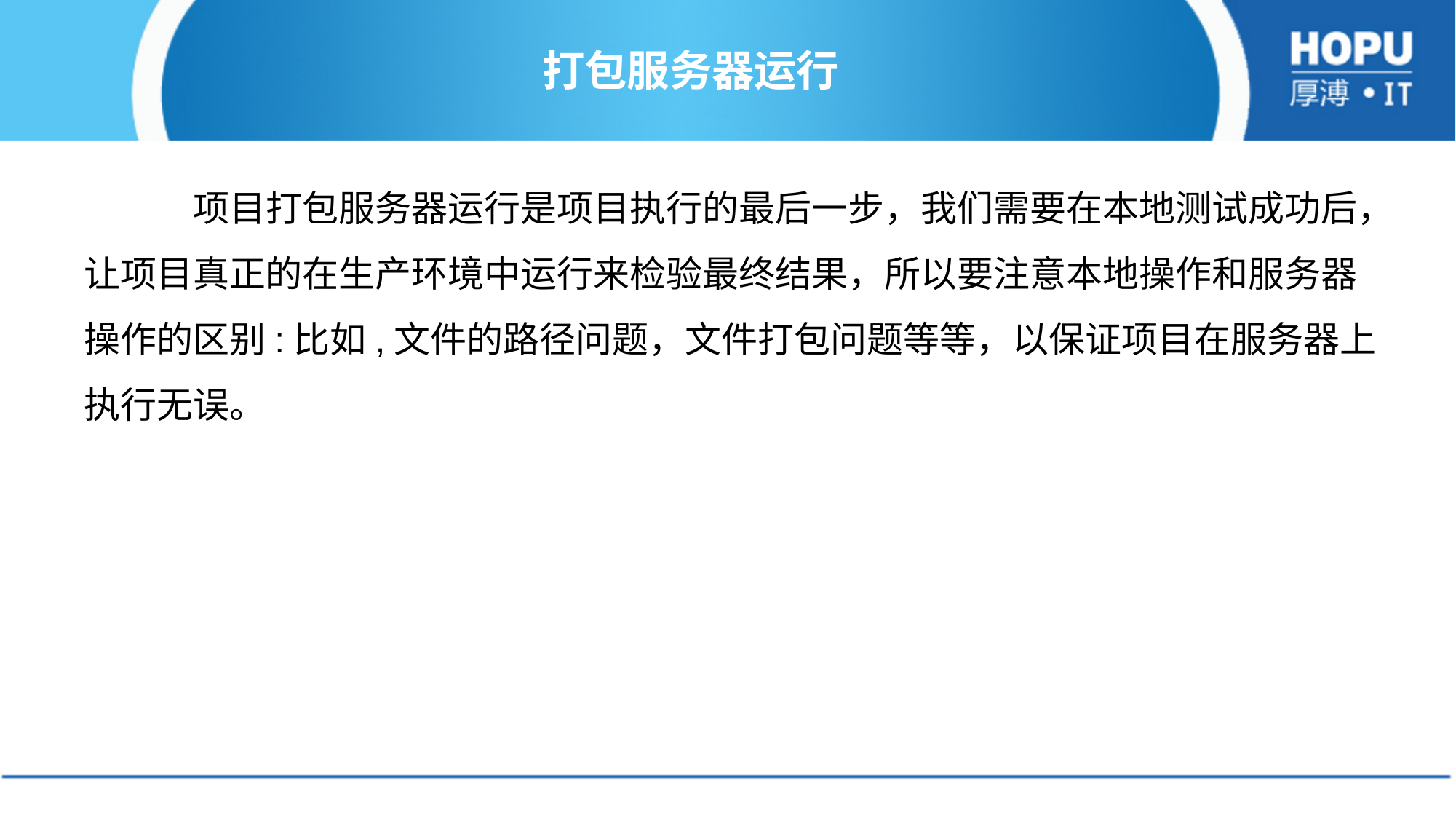

# 打包服务器运行
	项目打包服务器运行是项目执行的最后一步，我们需要在本地测试成功后，让项目真正的在生产环境中运行来检验最终结果，所以要注意本地操作和服务器操作的区别:比如,文件的路径问题，文件打包问题等等，以保证项目在服务器上执行无误。